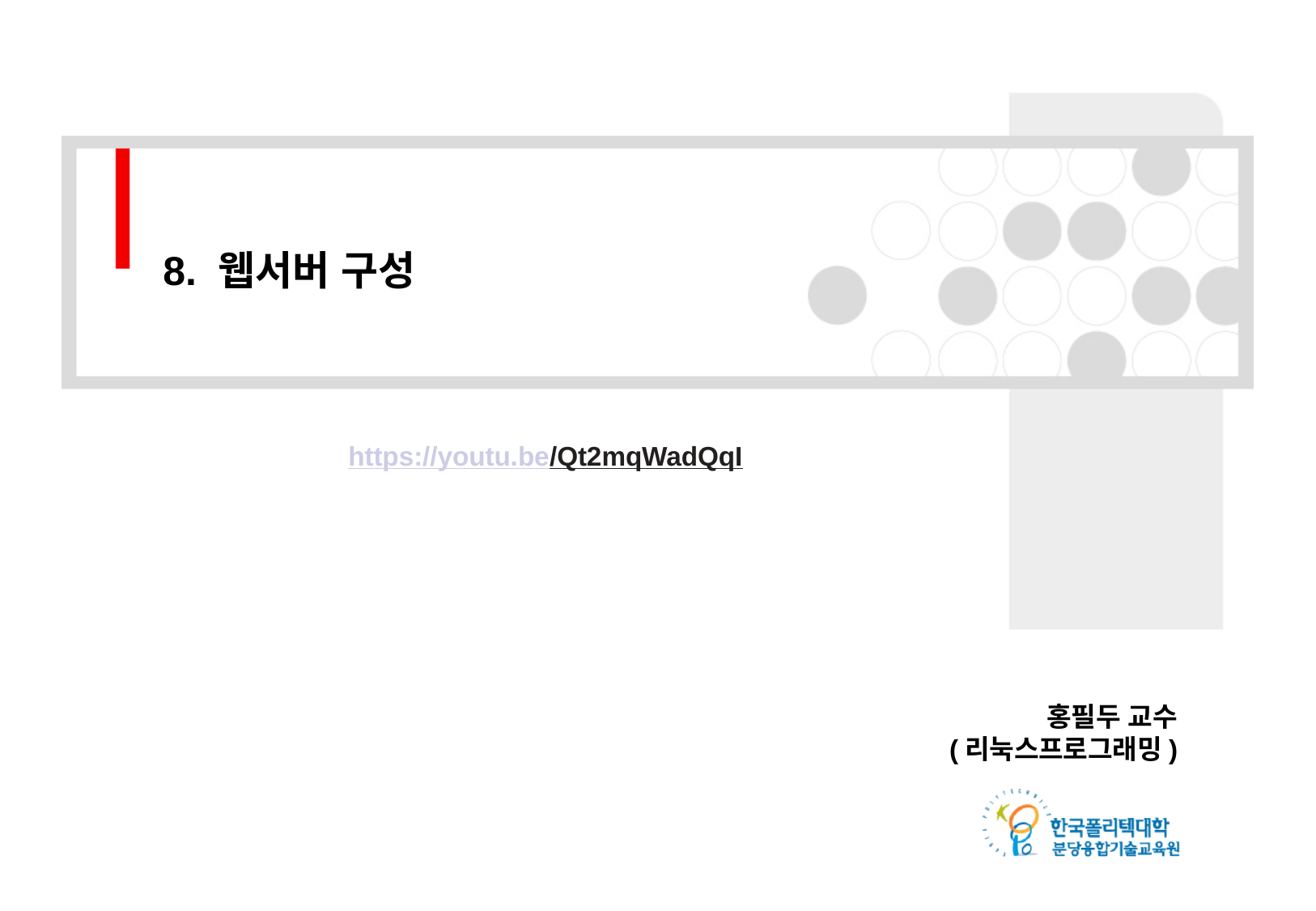

8. 웹서버 구성
 https://youtu.be/Qt2mqWadQqI
홍필두 교수
(리눅스프로그래밍)